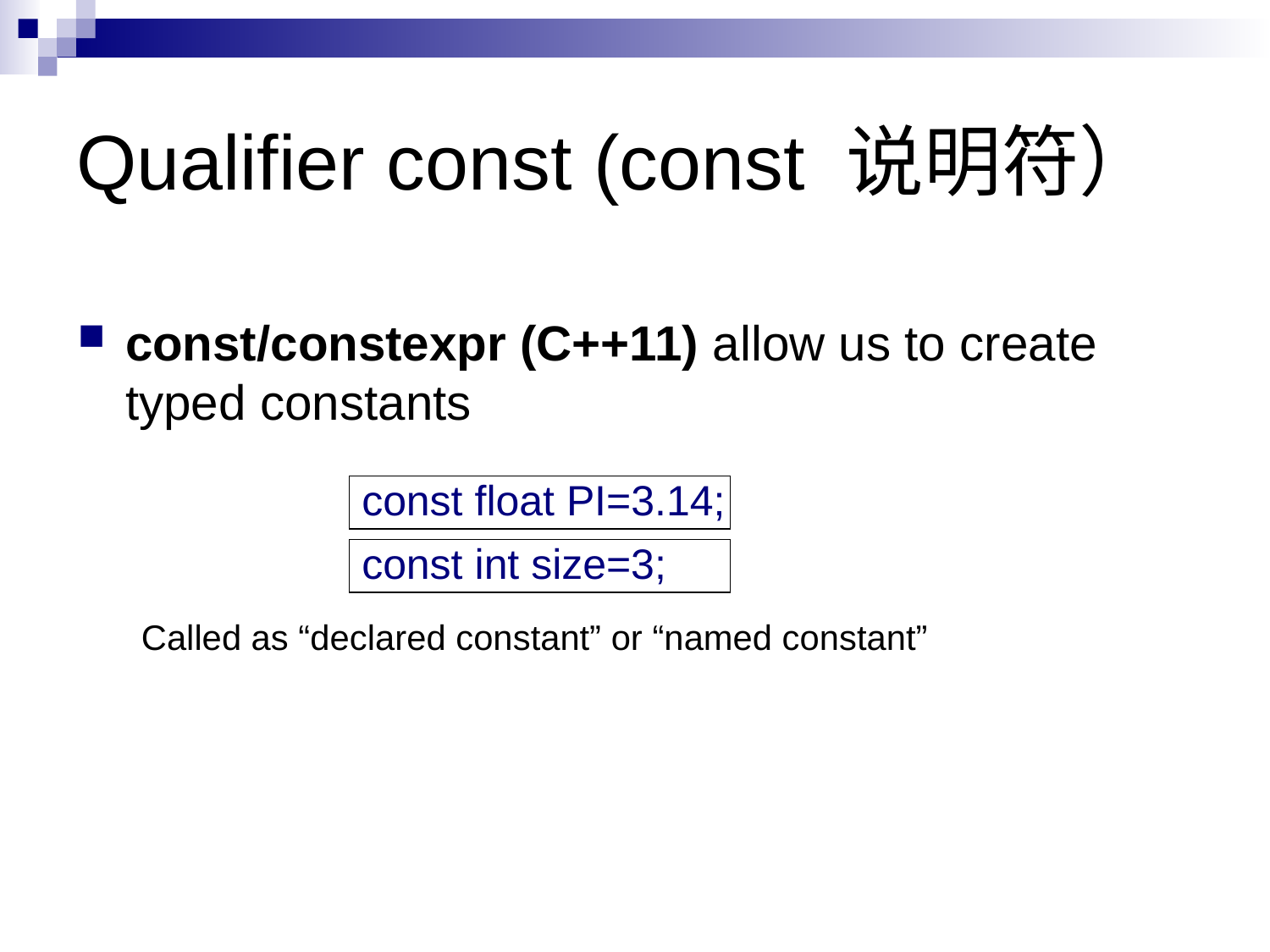

# Qualifier const (const 说明符）

const/constexpr (C++11) allow us to create typed constants

Called as “declared constant” or “named constant”

const float PI=3.14;
const int size=3;